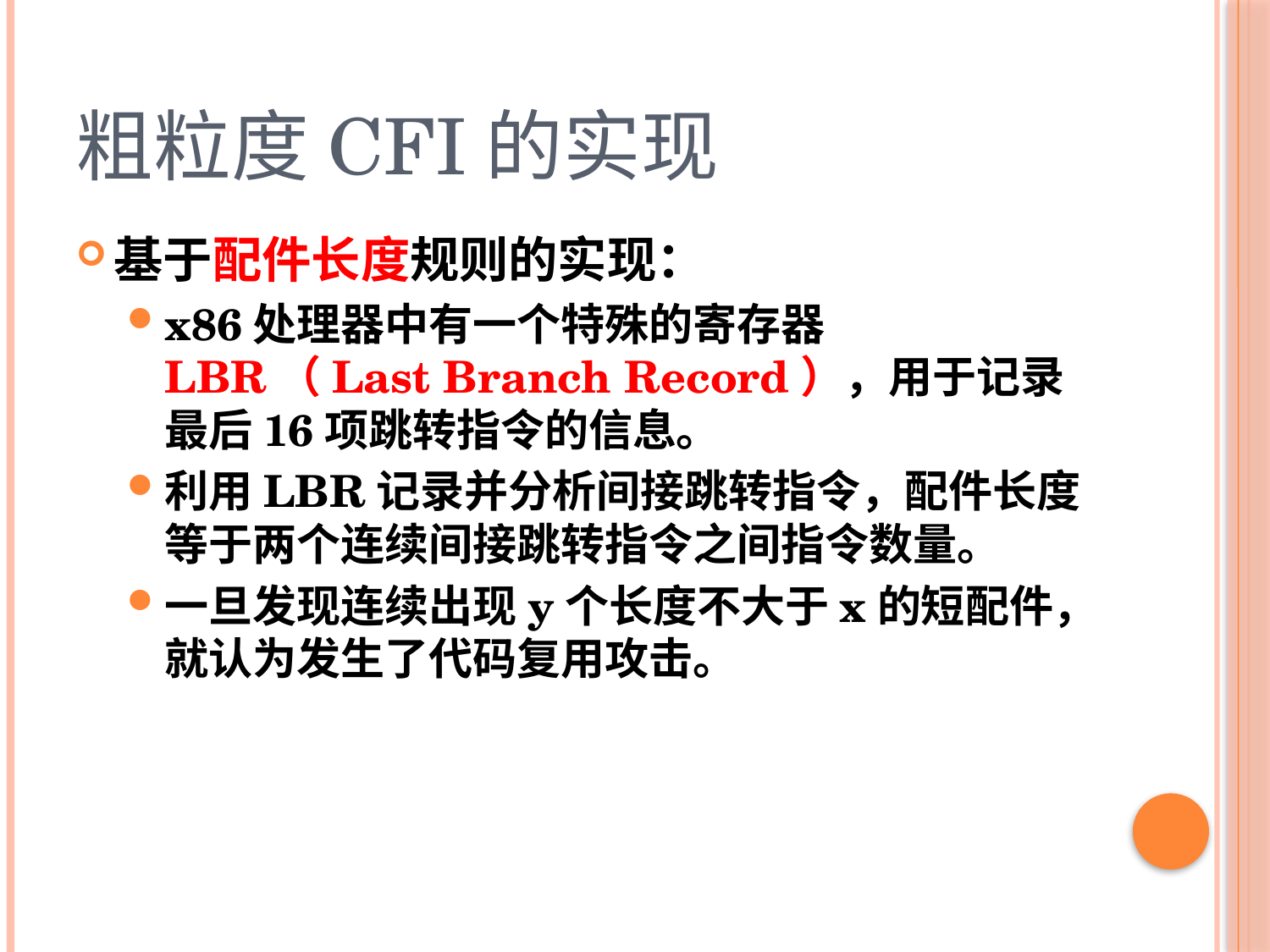

# 粗粒度CFI的实现
基于配件长度规则的实现：
x86处理器中有一个特殊的寄存器LBR（Last Branch Record），用于记录最后16项跳转指令的信息。
利用LBR记录并分析间接跳转指令，配件长度等于两个连续间接跳转指令之间指令数量。
一旦发现连续出现y个长度不大于x的短配件，就认为发生了代码复用攻击。